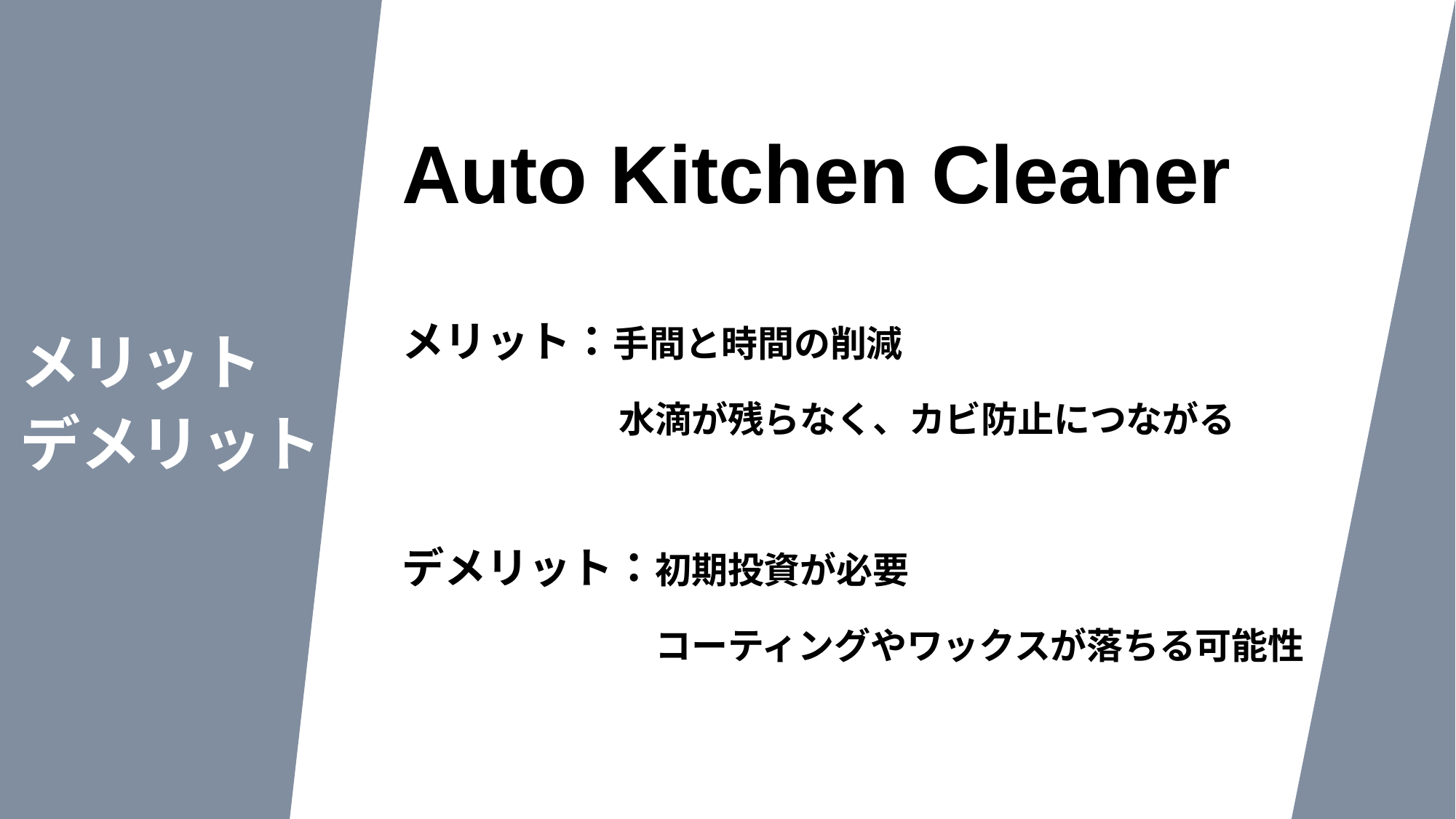

Auto Kitchen Cleaner

メリット：手間と時間の削減
　　　　　　水滴が残らなく、カビ防止につながる

デメリット：初期投資が必要
　　　　　　　コーティングやワックスが落ちる可能性

メリット
デメリット
Feature